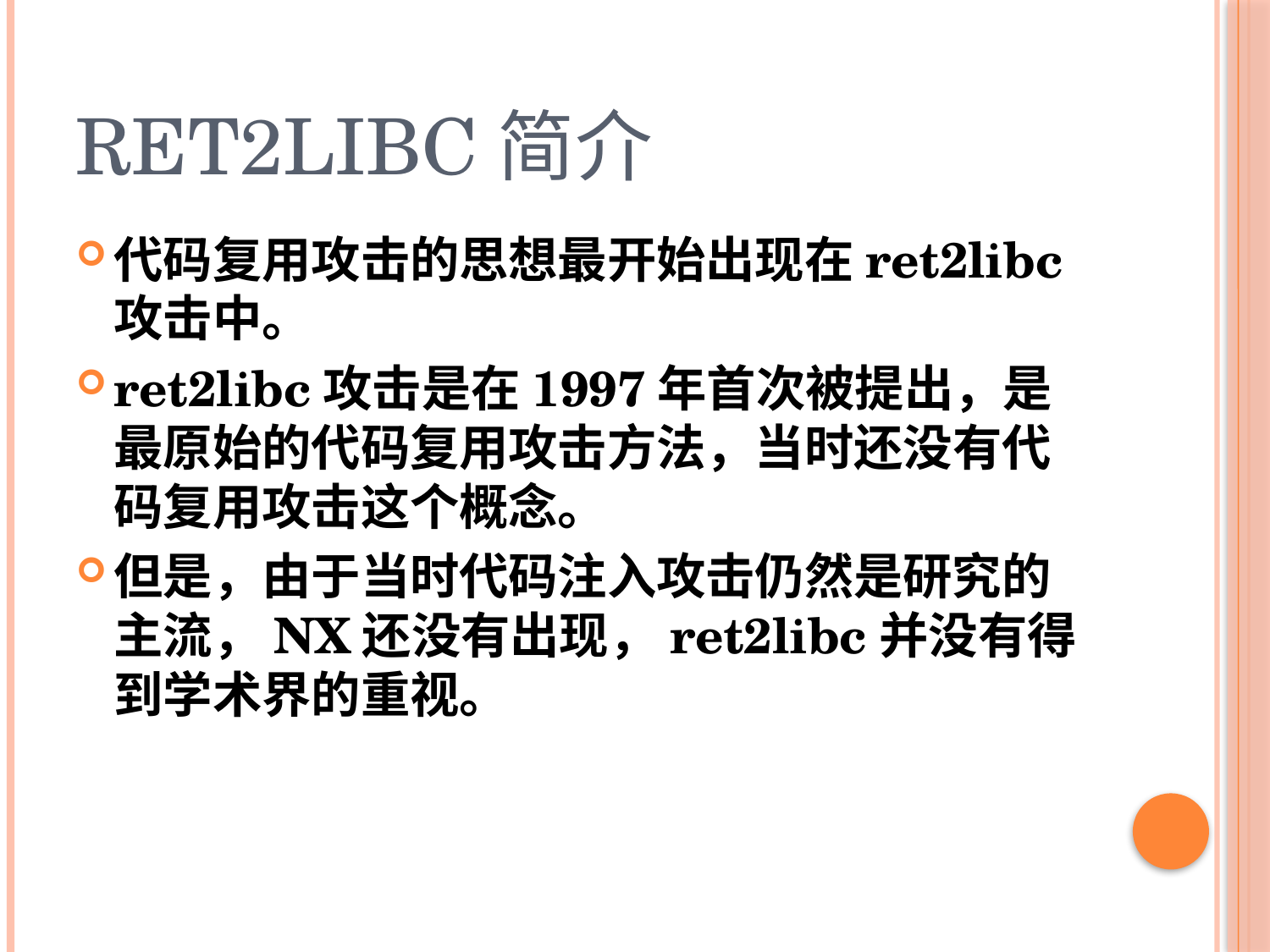

# ret2libc简介
代码复用攻击的思想最开始出现在ret2libc攻击中。
ret2libc攻击是在1997年首次被提出，是最原始的代码复用攻击方法，当时还没有代码复用攻击这个概念。
但是，由于当时代码注入攻击仍然是研究的主流，NX还没有出现，ret2libc并没有得到学术界的重视。